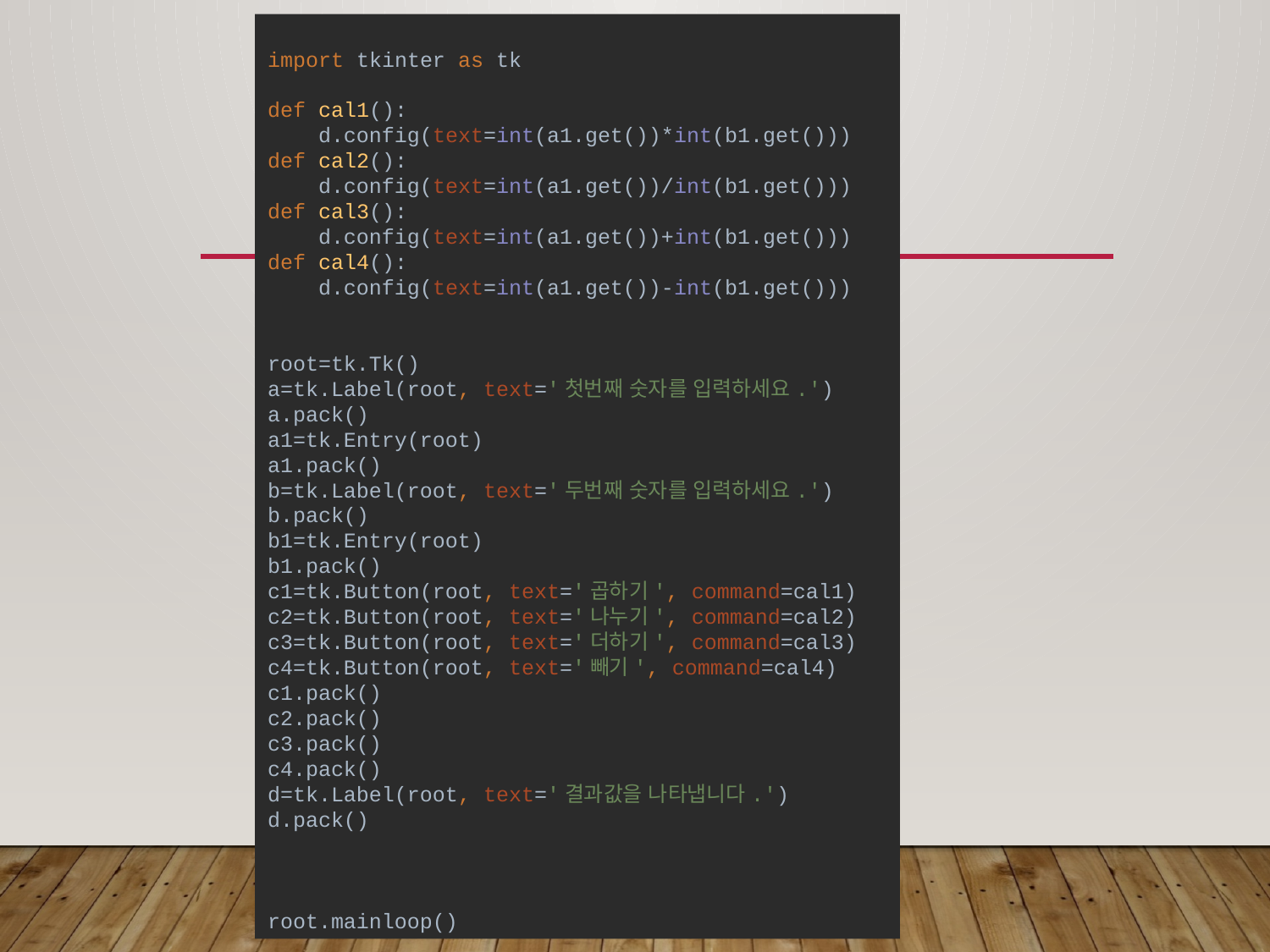

import tkinter as tk
def cal1():
    d.config(text=int(a1.get())*int(b1.get()))
def cal2():
    d.config(text=int(a1.get())/int(b1.get()))
def cal3():
    d.config(text=int(a1.get())+int(b1.get()))
def cal4():
    d.config(text=int(a1.get())-int(b1.get()))
root=tk.Tk()
a=tk.Label(root, text='첫번째 숫자를 입력하세요.')
a.pack()
a1=tk.Entry(root)
a1.pack()
b=tk.Label(root, text='두번째 숫자를 입력하세요.')
b.pack()
b1=tk.Entry(root)
b1.pack()
c1=tk.Button(root, text='곱하기', command=cal1)
c2=tk.Button(root, text='나누기', command=cal2)
c3=tk.Button(root, text='더하기', command=cal3)
c4=tk.Button(root, text='빼기', command=cal4)
c1.pack()
c2.pack()
c3.pack()
c4.pack()
d=tk.Label(root, text='결과값을 나타냅니다.')
d.pack()
root.mainloop()
#